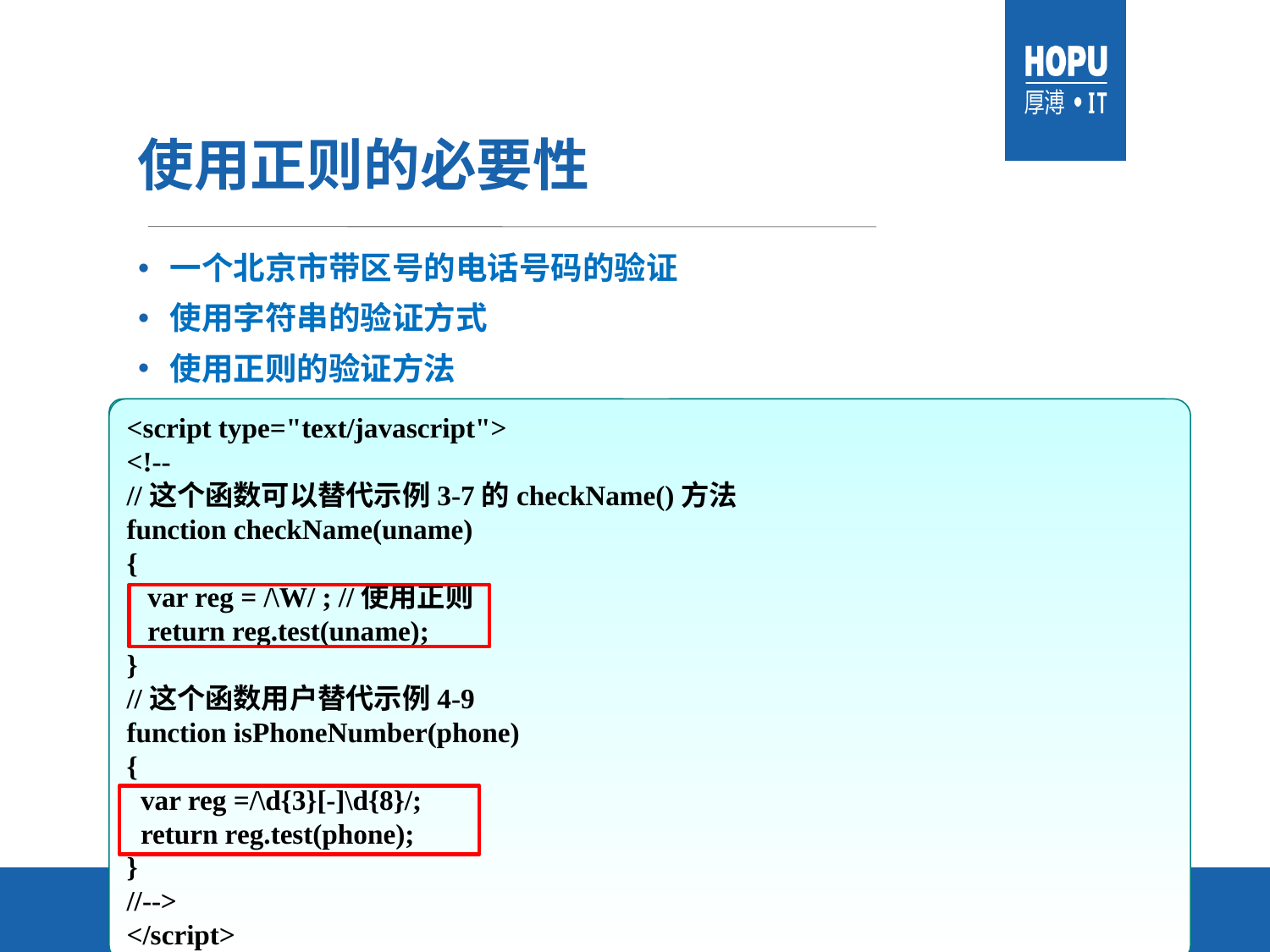

# 使用正则的必要性
一个北京市带区号的电话号码的验证
使用字符串的验证方式
使用正则的验证方法
<script type="text/javascript">
<!--
//这个函数判断是不是数字
function isDigit(char)
{
   if(char>= "0" && char<= "9")
{
   return true;
}
  else
 return false ;
}
//-->
</script>
<script type="text/javascript">
<!--
//这个函数可以替代示例3-7的checkName()方法
function checkName(uname)
{
   var reg = /\W/ ; //使用正则
   return reg.test(uname);
}
//这个函数用户替代示例4-9
function isPhoneNumber(phone)
{
  var reg =/\d{3}[-]\d{8}/;
  return reg.test(phone);
}
//-->
</script>

<script type="text/javascript">
<!--  //验证电话号码的格式
function isPhoneNumber(phone)
{
  if (phone.length != 12)
    return false;
  for (var i=0; i<12; i++)
  {
    if (i == 3)   {
      if (phone.charAt(i) != "-")
        return  false;
    }
    else  {
      if (!isDigit(phone.charAt(i)))
        return  false;
    }
  }
  return true
}
//--> </script>